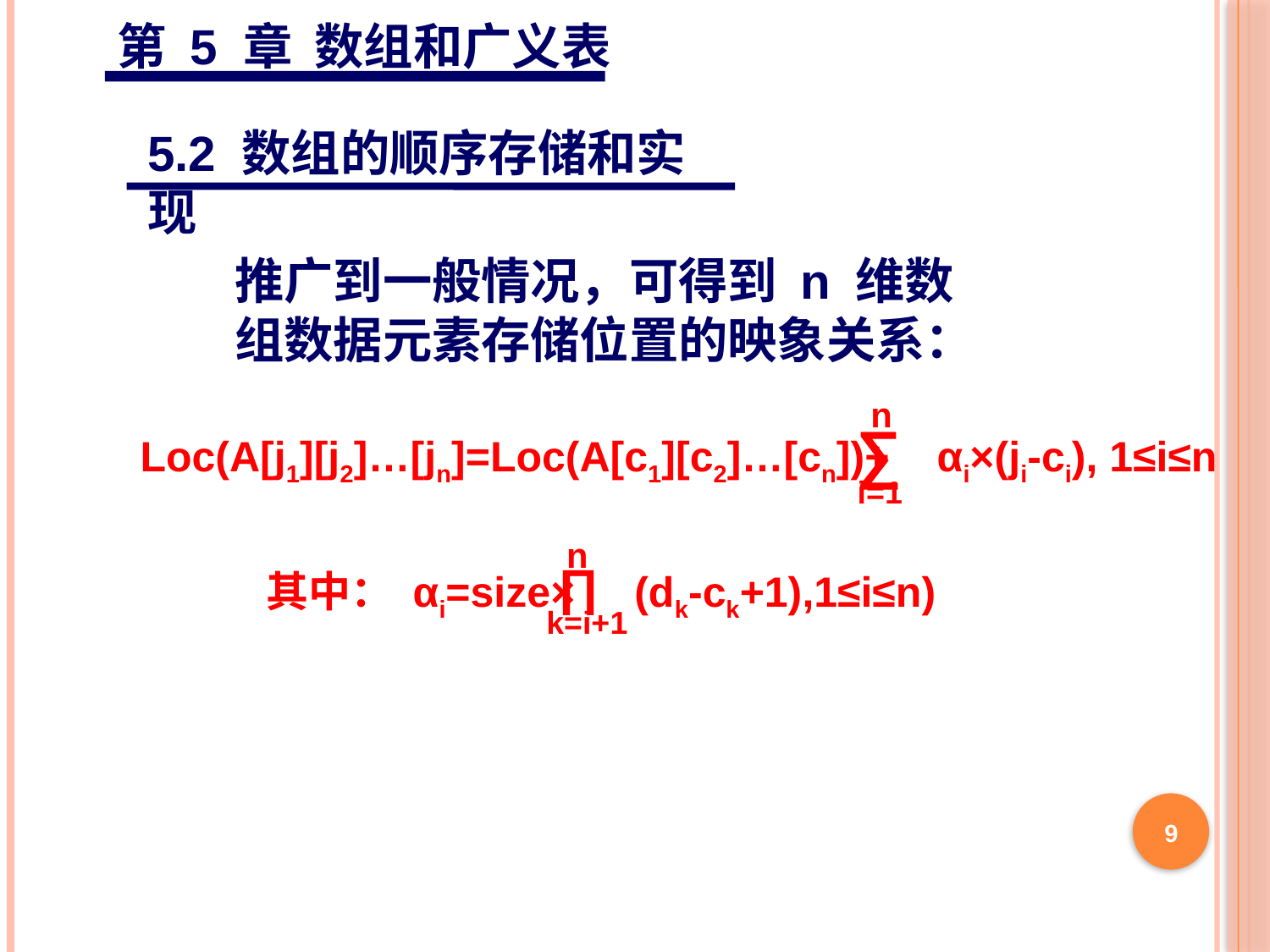

第 5 章  数组和广义表

5.2 数组的顺序存储和实现

推广到一般情况，可得到 n 维数
组数据元素存储位置的映象关系：
n
∑
i=1
Loc(A[j1][j2]…[jn]=Loc(A[c1][c2]…[cn])+    αi×(ji-ci), 1≤i≤n
n
∏
k=i+1
其中： αi=size×     (dk-ck+1),1≤i≤n)
9